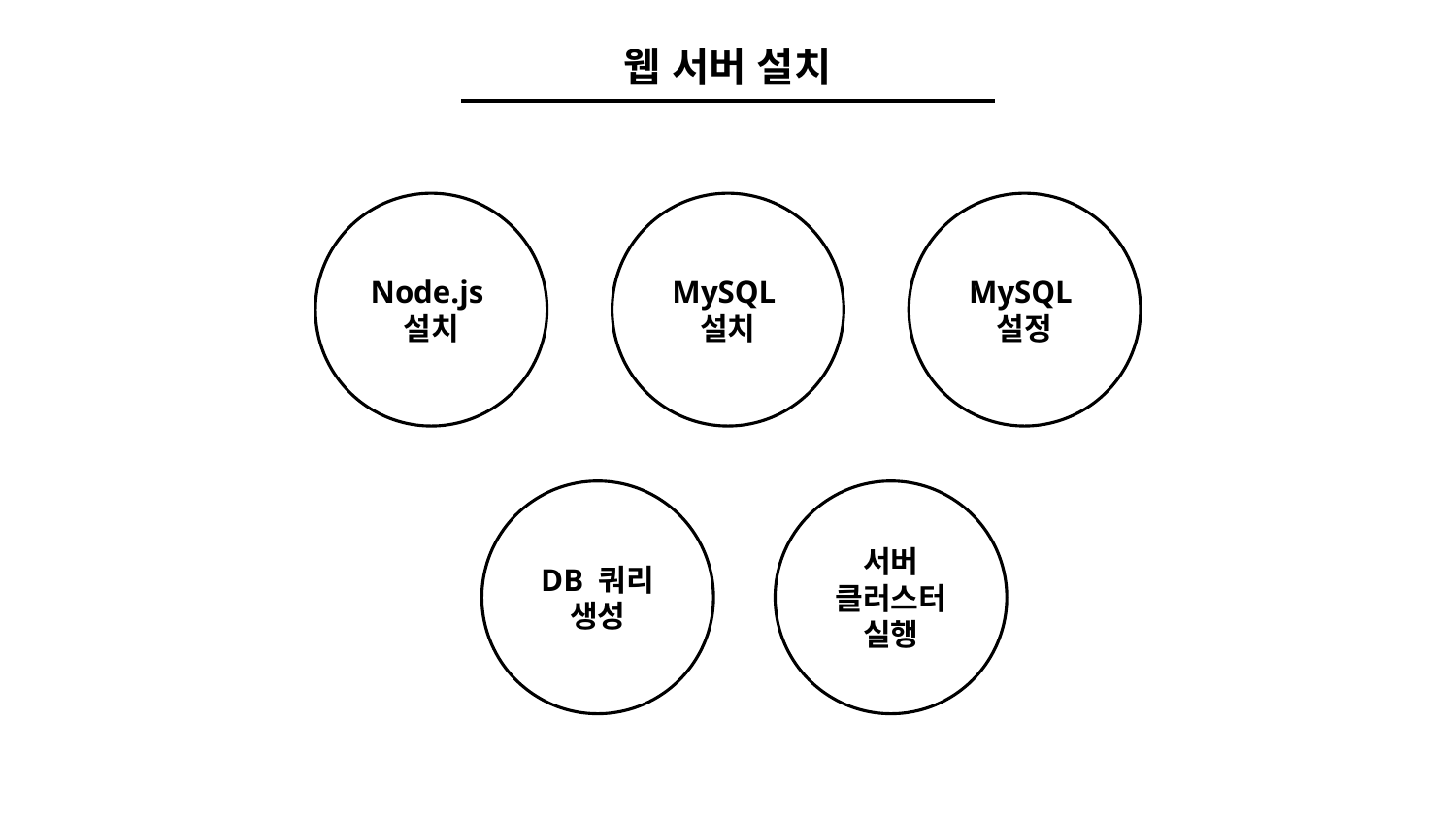

웹 서버 설치
Node.js
설치
MySQL
설치
MySQL
설정
DB 쿼리 생성
서버 클러스터 실행